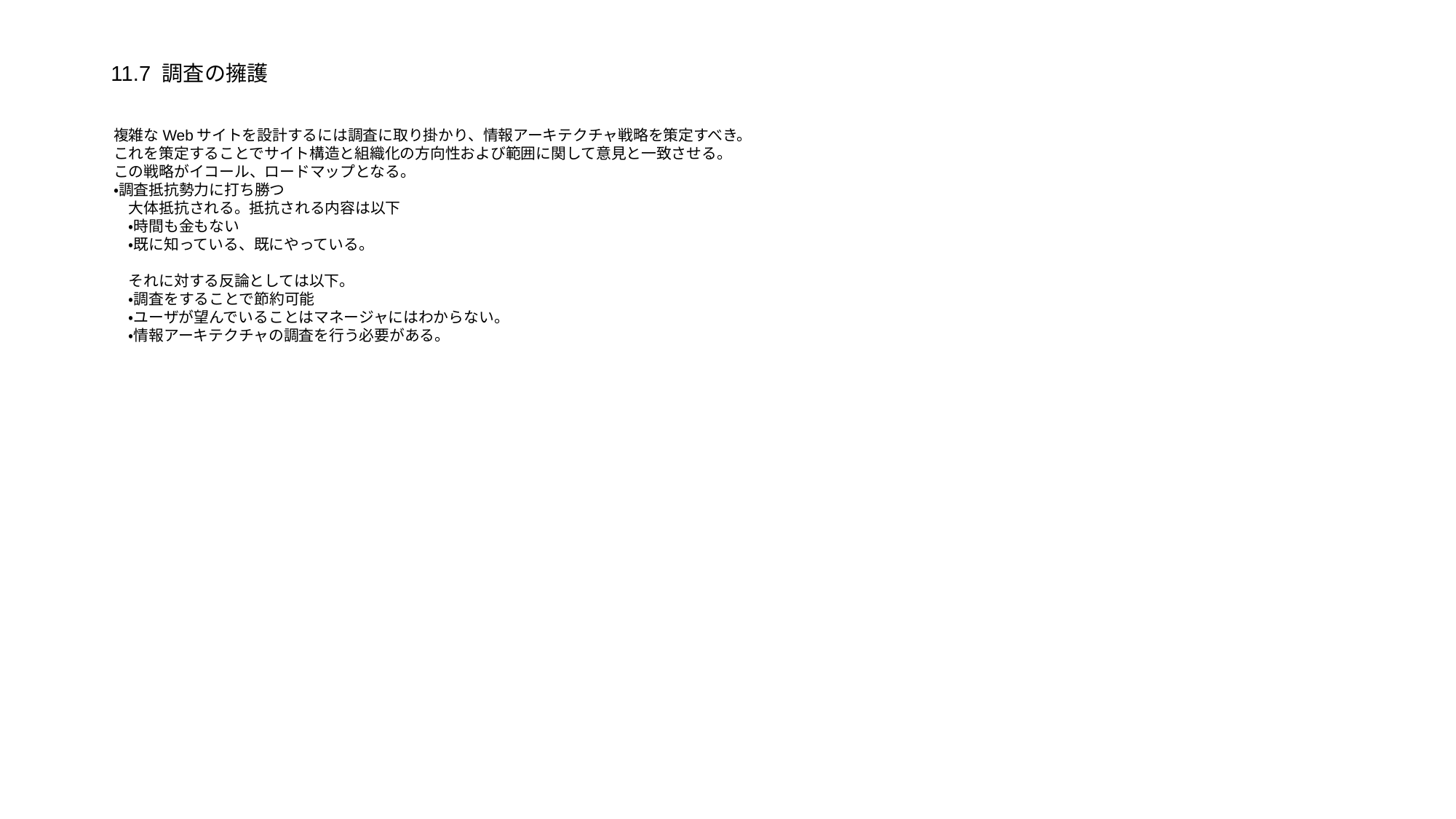

# 11.7 調査の擁護
複雑なWebサイトを設計するには調査に取り掛かり、情報アーキテクチャ戦略を策定すべき。
これを策定することでサイト構造と組織化の方向性および範囲に関して意見と一致させる。
この戦略がイコール、ロードマップとなる。
・調査抵抗勢力に打ち勝つ
　大体抵抗される。抵抗される内容は以下
　・時間も金もない
　・既に知っている、既にやっている。

　それに対する反論としては以下。
　・調査をすることで節約可能
　・ユーザが望んでいることはマネージャにはわからない。
　・情報アーキテクチャの調査を行う必要がある。